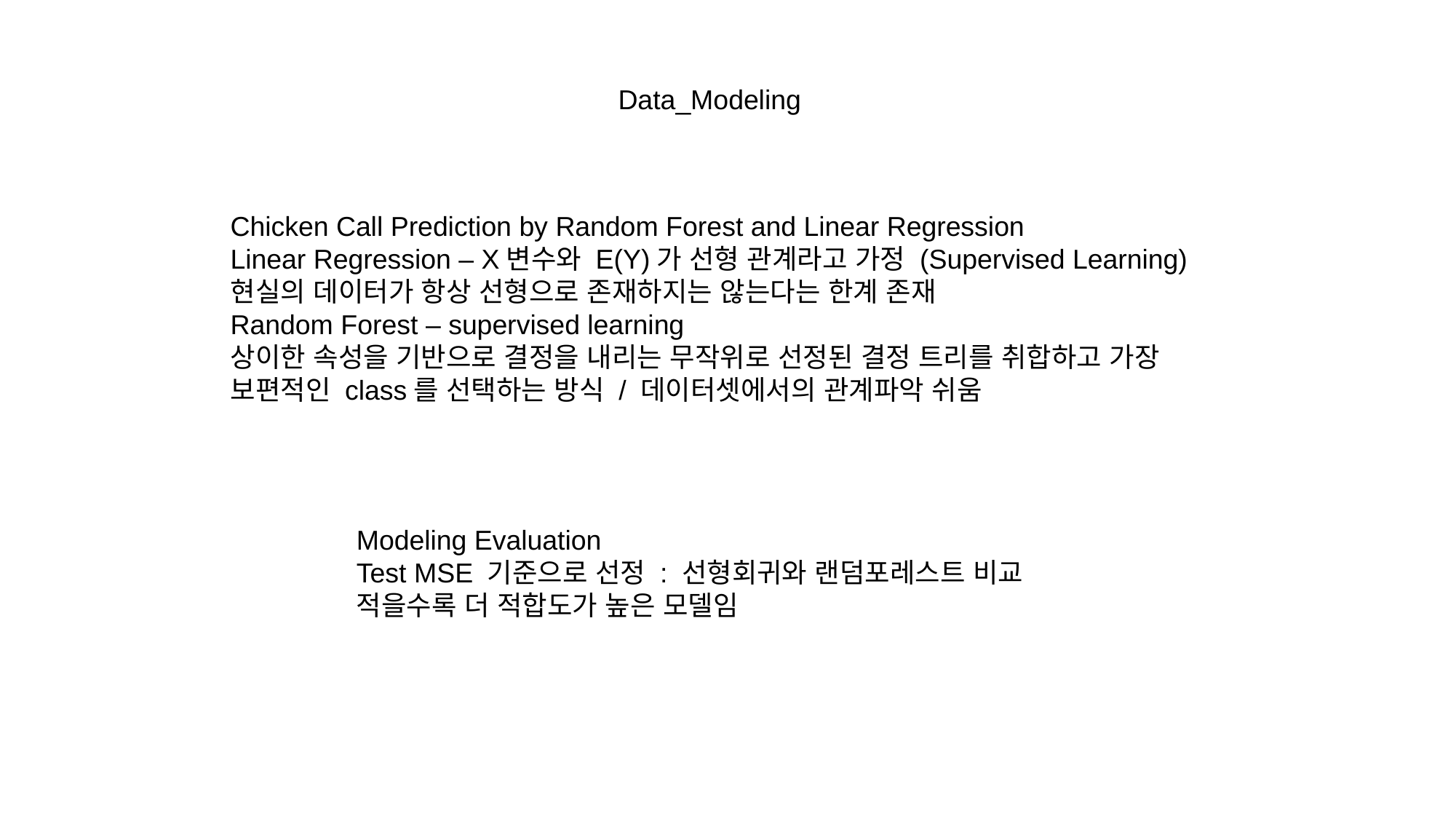

Data_Modeling
Chicken Call Prediction by Random Forest and Linear Regression
Linear Regression – X변수와 E(Y)가 선형 관계라고 가정 (Supervised Learning)
현실의 데이터가 항상 선형으로 존재하지는 않는다는 한계 존재
Random Forest – supervised learning
상이한 속성을 기반으로 결정을 내리는 무작위로 선정된 결정 트리를 취합하고 가장 보편적인 class를 선택하는 방식 / 데이터셋에서의 관계파악 쉬움
Modeling Evaluation
Test MSE 기준으로 선정 : 선형회귀와 랜덤포레스트 비교
적을수록 더 적합도가 높은 모델임